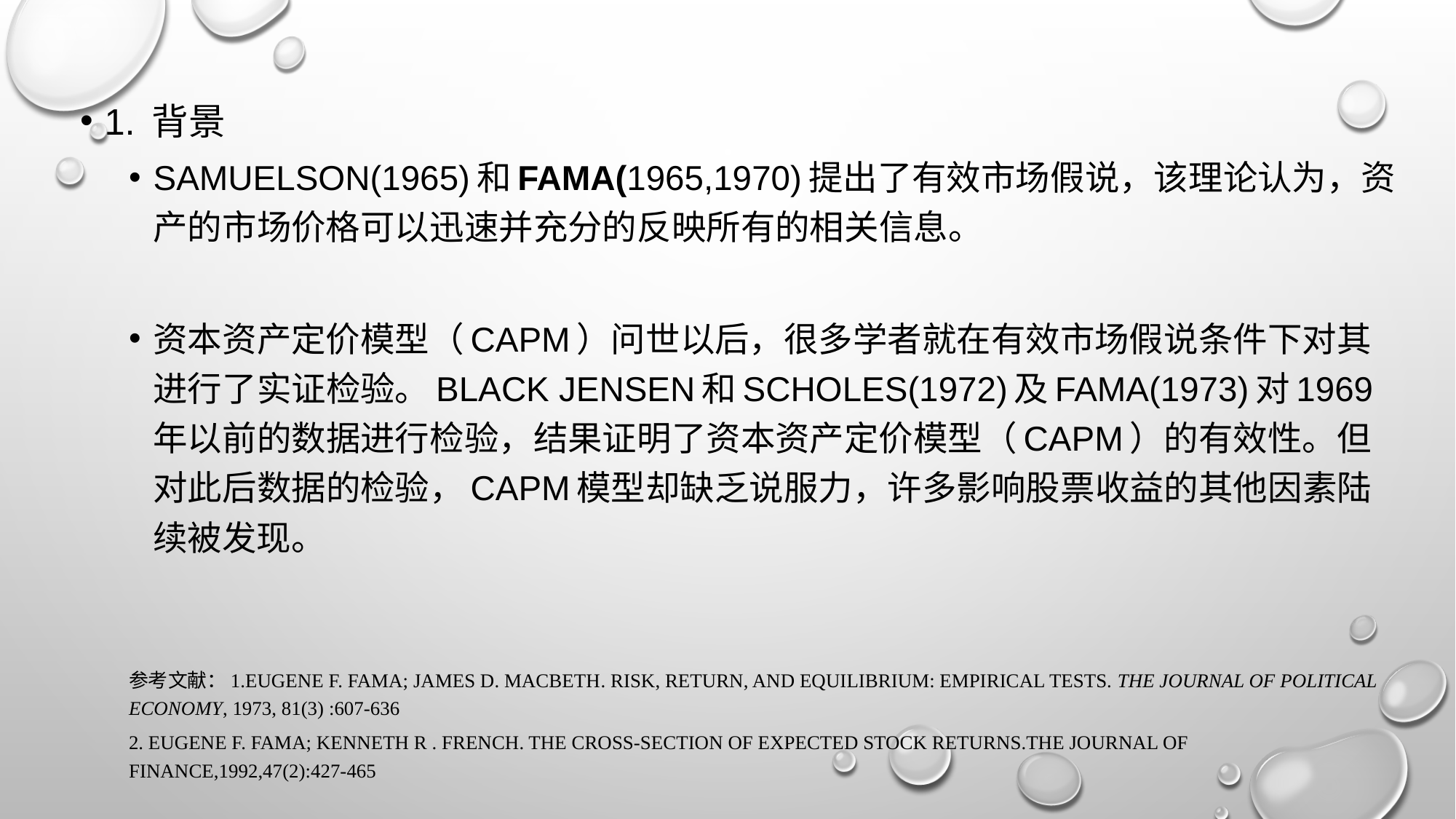

1. 背景
Samuelson(1965)和Fama(1965,1970)提出了有效市场假说，该理论认为，资产的市场价格可以迅速并充分的反映所有的相关信息。

资本资产定价模型（CAPM）问世以后，很多学者就在有效市场假说条件下对其进行了实证检验。Black Jensen和Scholes(1972)及Fama(1973)对1969年以前的数据进行检验，结果证明了资本资产定价模型（CAPM）的有效性。但对此后数据的检验，CAPM模型却缺乏说服力，许多影响股票收益的其他因素陆续被发现。

参考文献：1.Eugene F. Fama; James D. MacBeth. Risk, Return, and Equilibrium: Empirical Tests. The Journal of Political Economy, 1973, 81(3) :607-636
2. Eugene F. Fama; Kenneth R . French. The Cross-section of expected stock returns.the Journal of Finance,1992,47(2):427-465